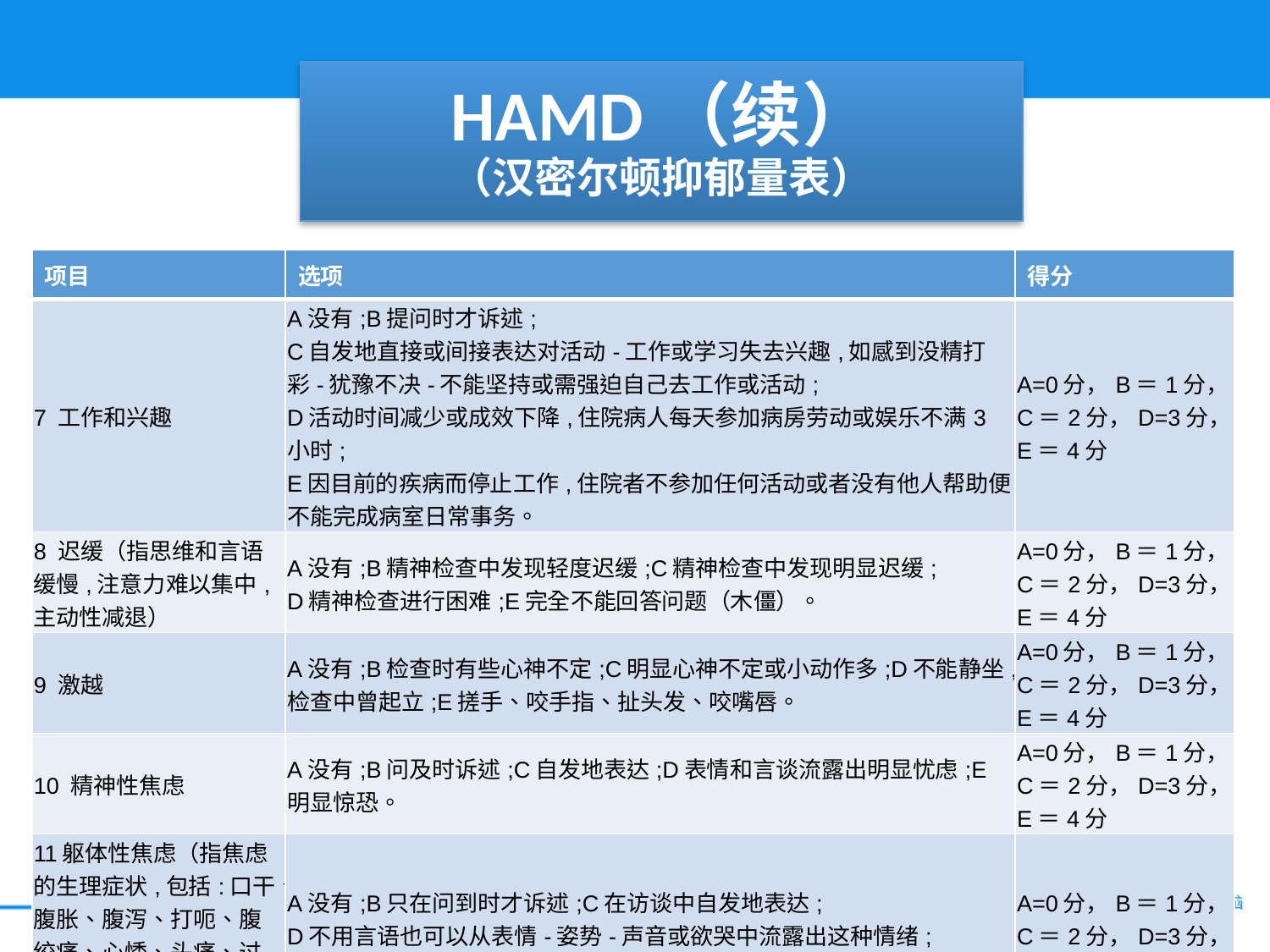

# HAMD（续） （汉密尔顿抑郁量表）
| 项目 | 选项 | 得分 |
| --- | --- | --- |
| 7 工作和兴趣 | A没有;B提问时才诉述; C自发地直接或间接表达对活动-工作或学习失去兴趣,如感到没精打彩-犹豫不决-不能坚持或需强迫自己去工作或活动; D活动时间减少或成效下降,住院病人每天参加病房劳动或娱乐不满3小时; E因目前的疾病而停止工作,住院者不参加任何活动或者没有他人帮助便不能完成病室日常事务。 | A=0分，B＝1分，C＝2分，D=3分，E＝4分 |
| 8 迟缓（指思维和言语缓慢,注意力难以集中,主动性减退） | A没有;B精神检查中发现轻度迟缓;C精神检查中发现明显迟缓; D精神检查进行困难;E完全不能回答问题（木僵）。 | A=0分，B＝1分，C＝2分，D=3分，E＝4分 |
| 9 激越 | A没有;B检查时有些心神不定;C明显心神不定或小动作多;D不能静坐,检查中曾起立;E搓手、咬手指、扯头发、咬嘴唇。 | A=0分，B＝1分，C＝2分，D=3分，E＝4分 |
| 10 精神性焦虑 | A没有;B问及时诉述;C自发地表达;D表情和言谈流露出明显忧虑;E明显惊恐。 | A=0分，B＝1分，C＝2分，D=3分，E＝4分 |
| 11躯体性焦虑（指焦虑的生理症状,包括:口干、腹胀、腹泻、打呃、腹绞痛、心悸、头痛、过度换气和叹气，以及尿频和出汗） | A没有;B只在问到时才诉述;C在访谈中自发地表达; D不用言语也可以从表情-姿势-声音或欲哭中流露出这种情绪; E病人的自发言语和非语言表达几乎完全表现为这种情绪。 | A=0分，B＝1分，C＝2分，D=3分，E＝4分 |